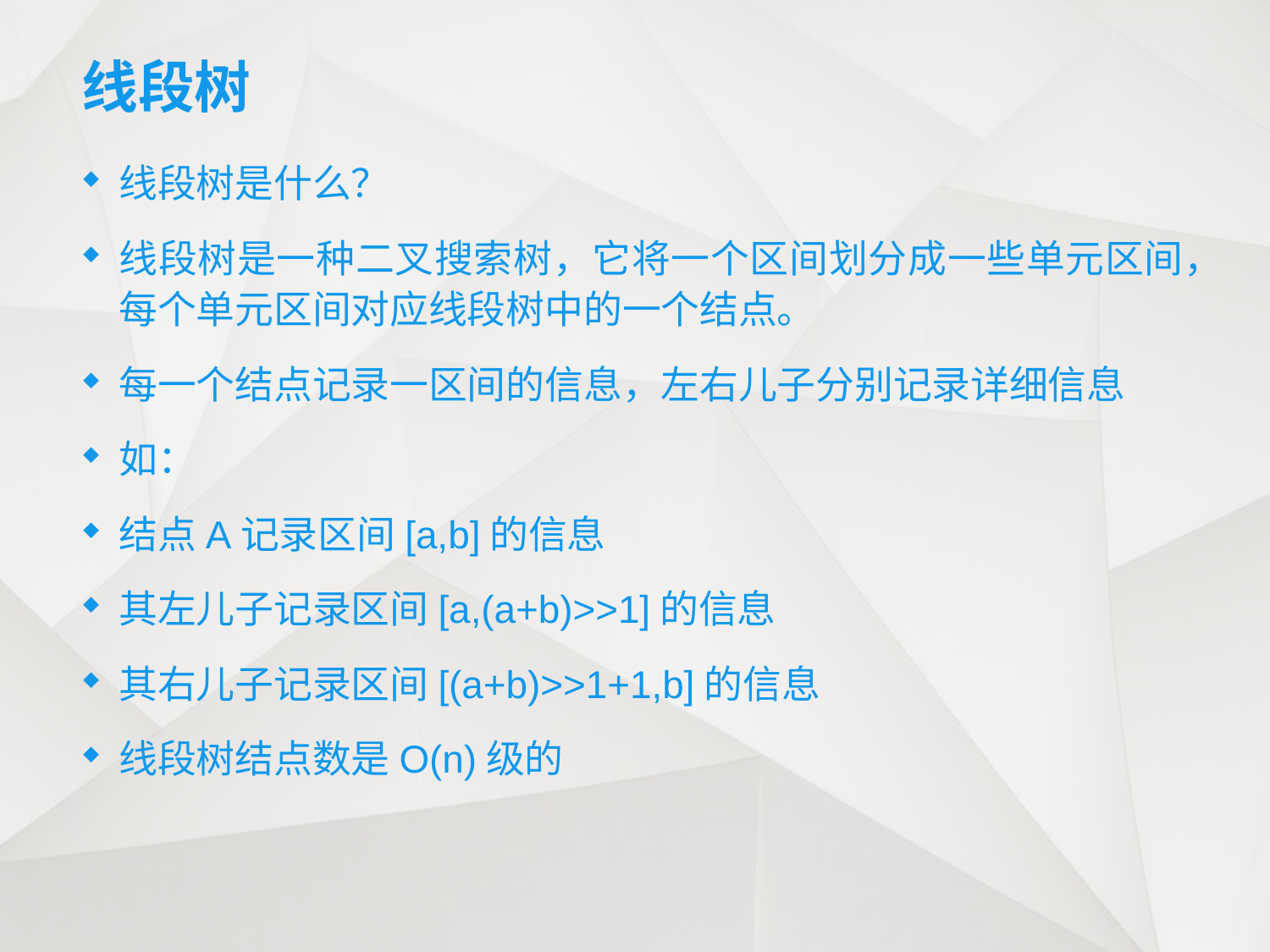

# 线段树
线段树是什么？
线段树是一种二叉搜索树，它将一个区间划分成一些单元区间，每个单元区间对应线段树中的一个结点。
每一个结点记录一区间的信息，左右儿子分别记录详细信息
如：
结点A记录区间[a,b]的信息
其左儿子记录区间[a,(a+b)>>1]的信息
其右儿子记录区间[(a+b)>>1+1,b]的信息
线段树结点数是O(n)级的